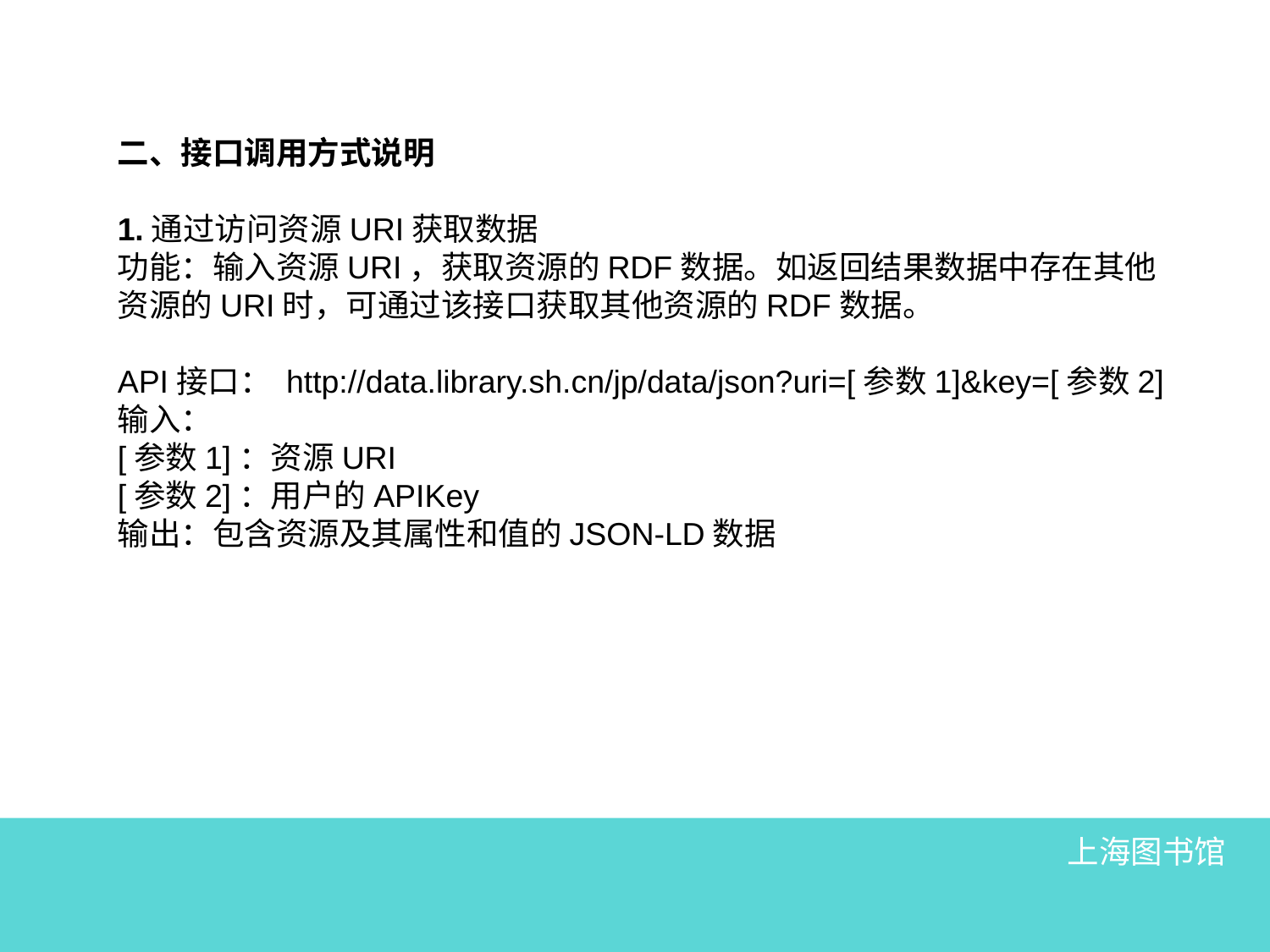

二、接口调用方式说明

1.通过访问资源URI获取数据
功能：输入资源URI，获取资源的RDF数据。如返回结果数据中存在其他资源的URI时，可通过该接口获取其他资源的RDF数据。

API接口： http://data.library.sh.cn/jp/data/json?uri=[参数1]&key=[参数2]
输入：
[参数1]：资源URI
[参数2]：用户的APIKey
输出：包含资源及其属性和值的JSON-LD数据

上海图书馆